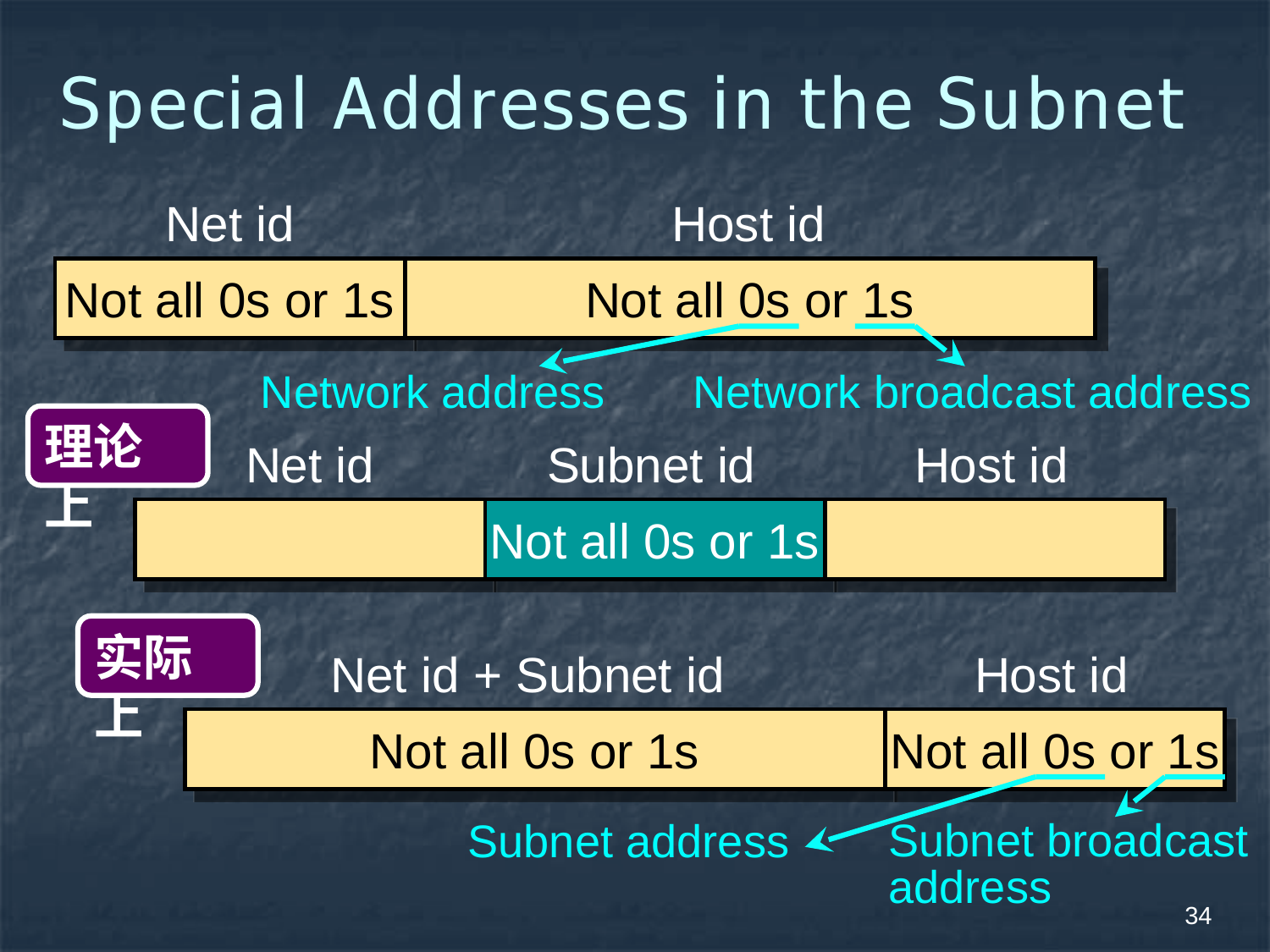

# Special Addresses in the Subnet
Net id
Host id
Not all 0s or 1s
Not all 0s or 1s

Network address
Network broadcast address
理论上
Net id
Subnet id
Host id

Not all 0s or 1s

实际上
Net id + Subnet id
Host id
Not all 0s or 1s
Not all 0s or 1s

Subnet address
Subnet broadcast
address
34